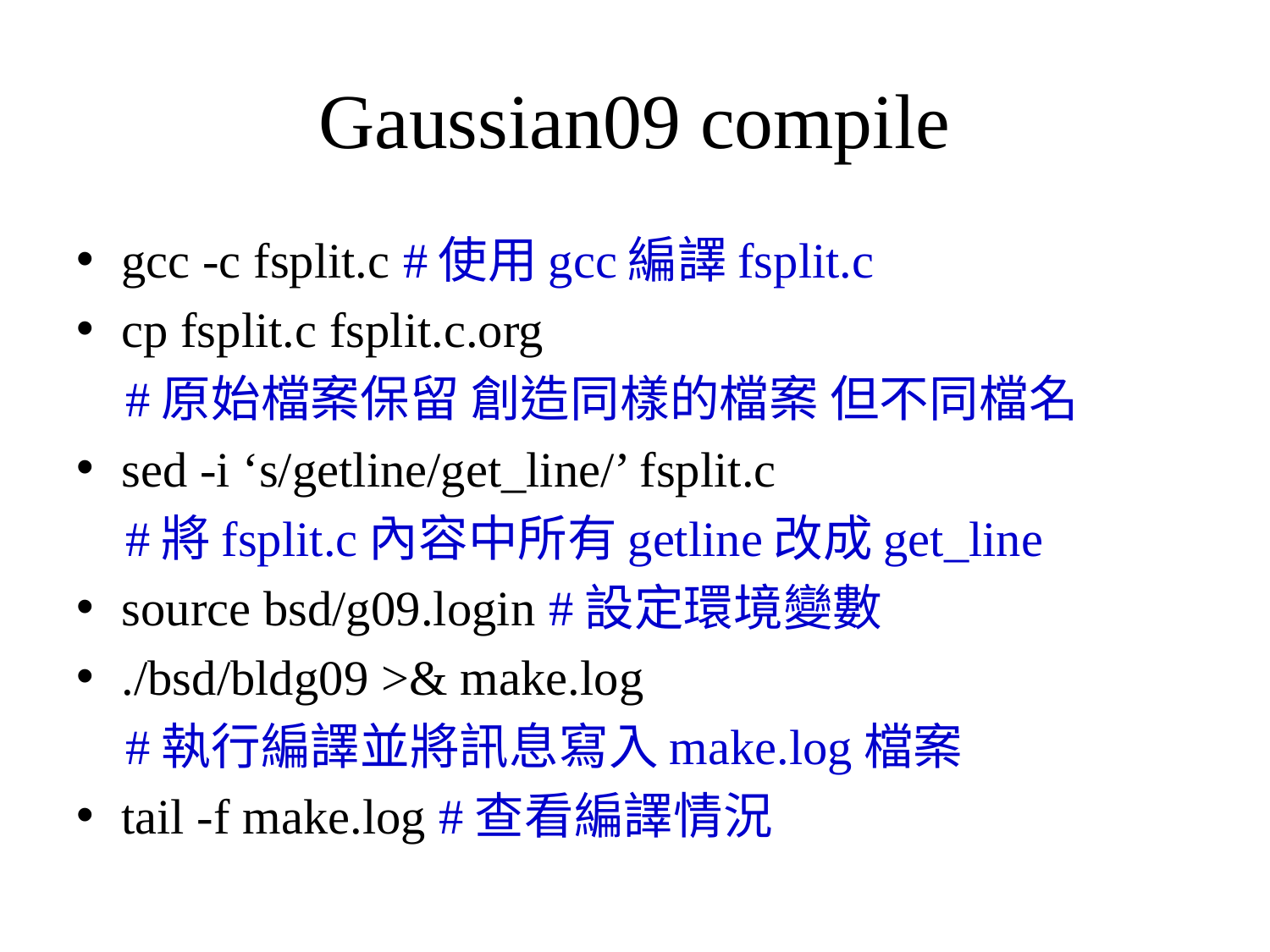

# Gaussian09 compile
gcc -c fsplit.c #使用gcc編譯fsplit.c
cp fsplit.c fsplit.c.org
    #原始檔案保留 創造同樣的檔案 但不同檔名
sed -i ‘s/getline/get_line/’ fsplit.c
    #將fsplit.c內容中所有getline改成get_line
source bsd/g09.login #設定環境變數
./bsd/bldg09 >& make.log
    #執行編譯並將訊息寫入make.log檔案
tail -f make.log #查看編譯情況